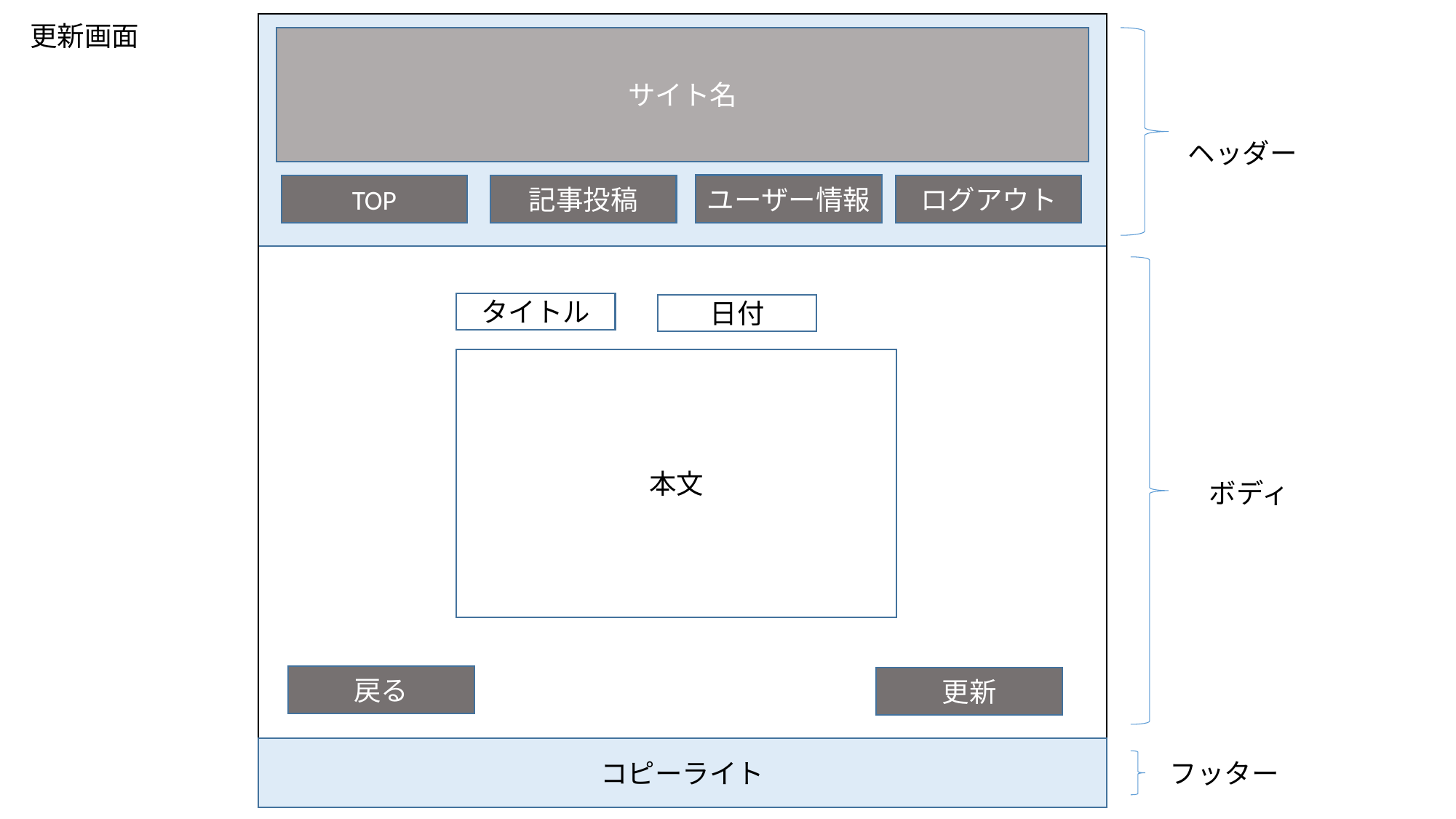

更新画面

サイト名

ヘッダー
ユーザー情報
TOP
記事投稿
ログアウト

タイトル
日付
本文
ボディ
戻る
更新
コピーライト

フッター